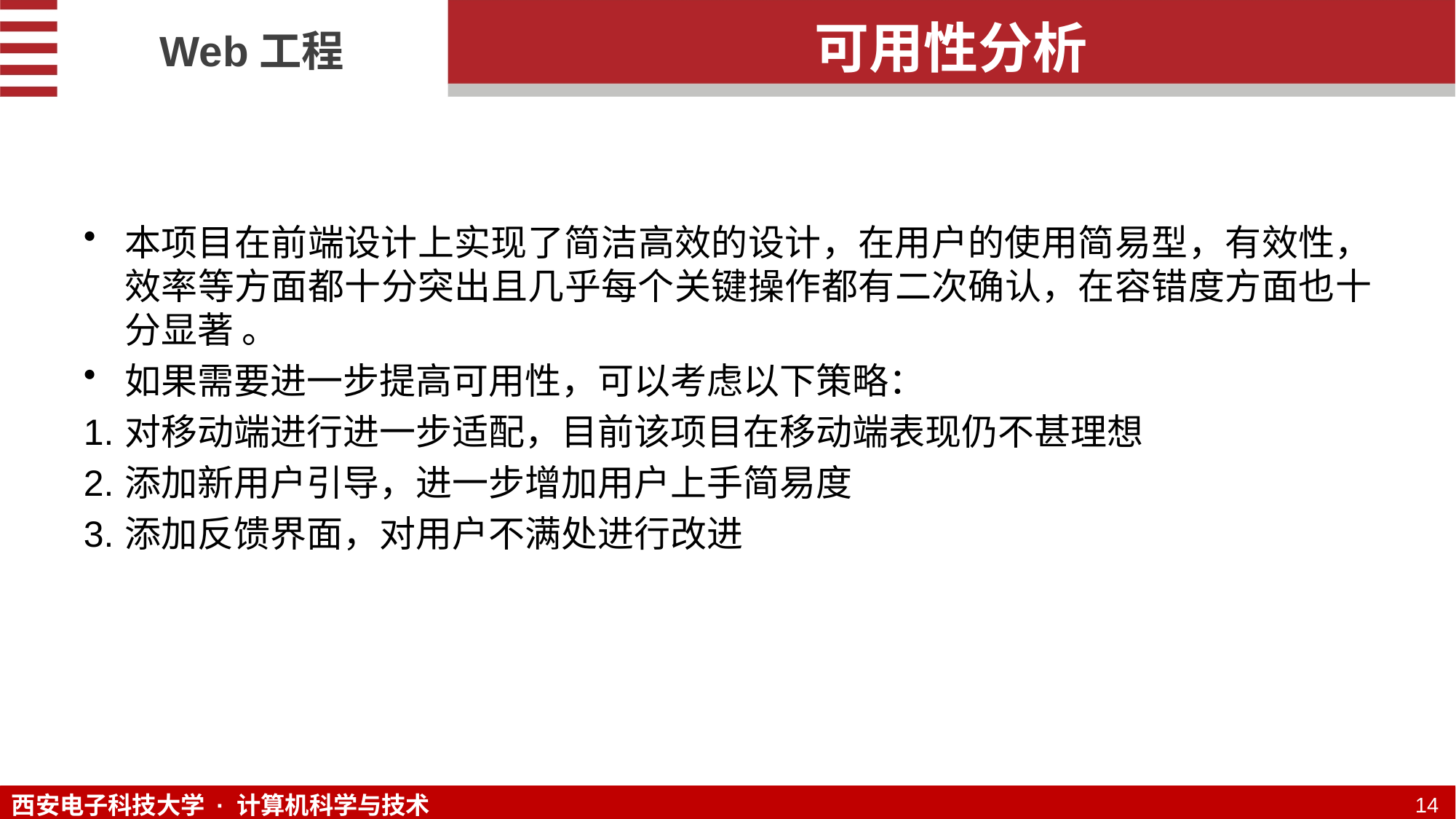

可用性分析
本项目在前端设计上实现了简洁高效的设计，在用户的使用简易型，有效性，效率等方面都十分突出且几乎每个关键操作都有二次确认，在容错度方面也十分显著 。
如果需要进一步提高可用性，可以考虑以下策略：
对移动端进行进一步适配，目前该项目在移动端表现仍不甚理想
添加新用户引导，进一步增加用户上手简易度
添加反馈界面，对用户不满处进行改进
14